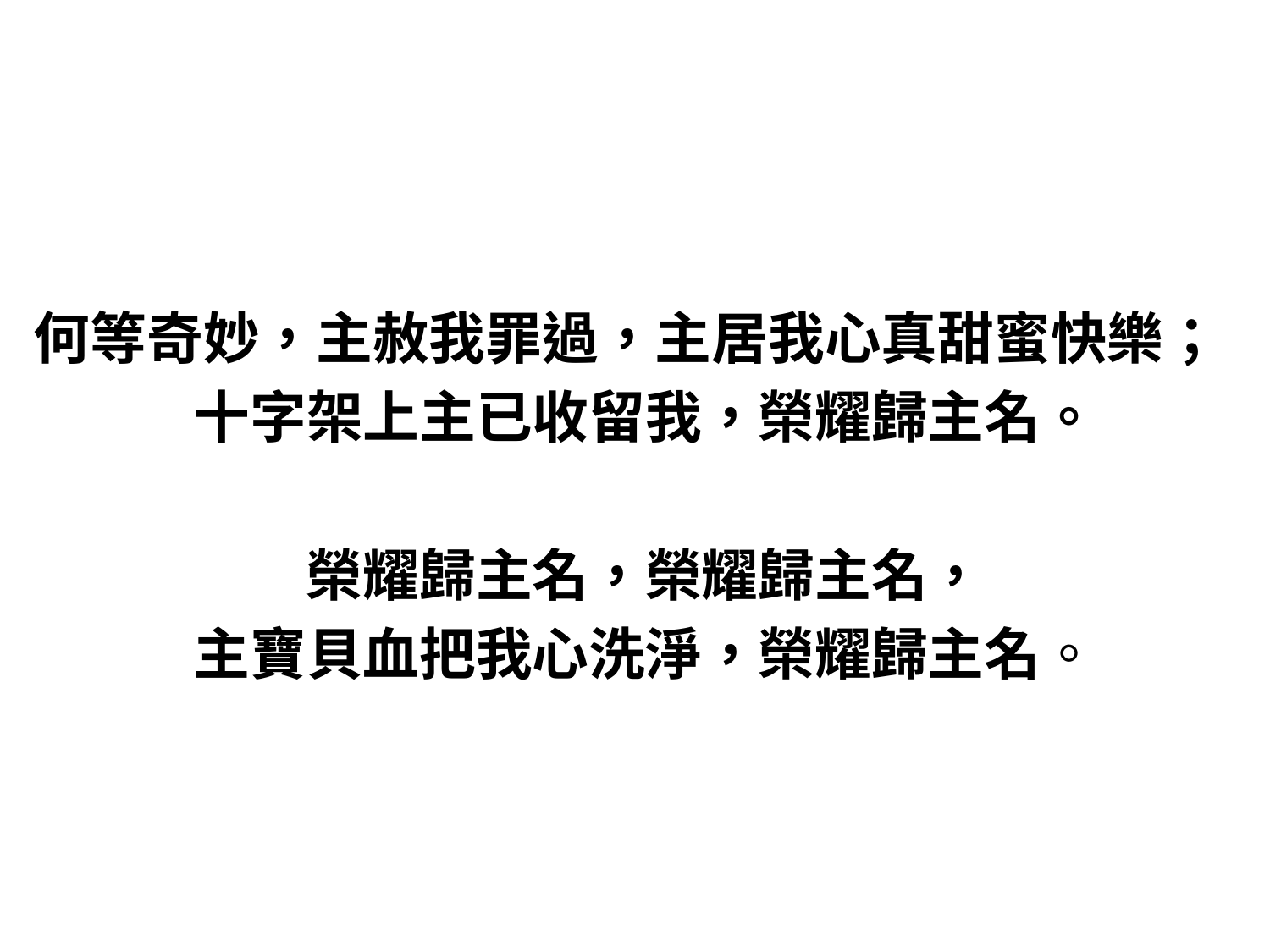

#
何等奇妙，主赦我罪過，主居我心真甜蜜快樂；
十字架上主已收留我，榮耀歸主名。

榮耀歸主名，榮耀歸主名，
主寶貝血把我心洗淨，榮耀歸主名。